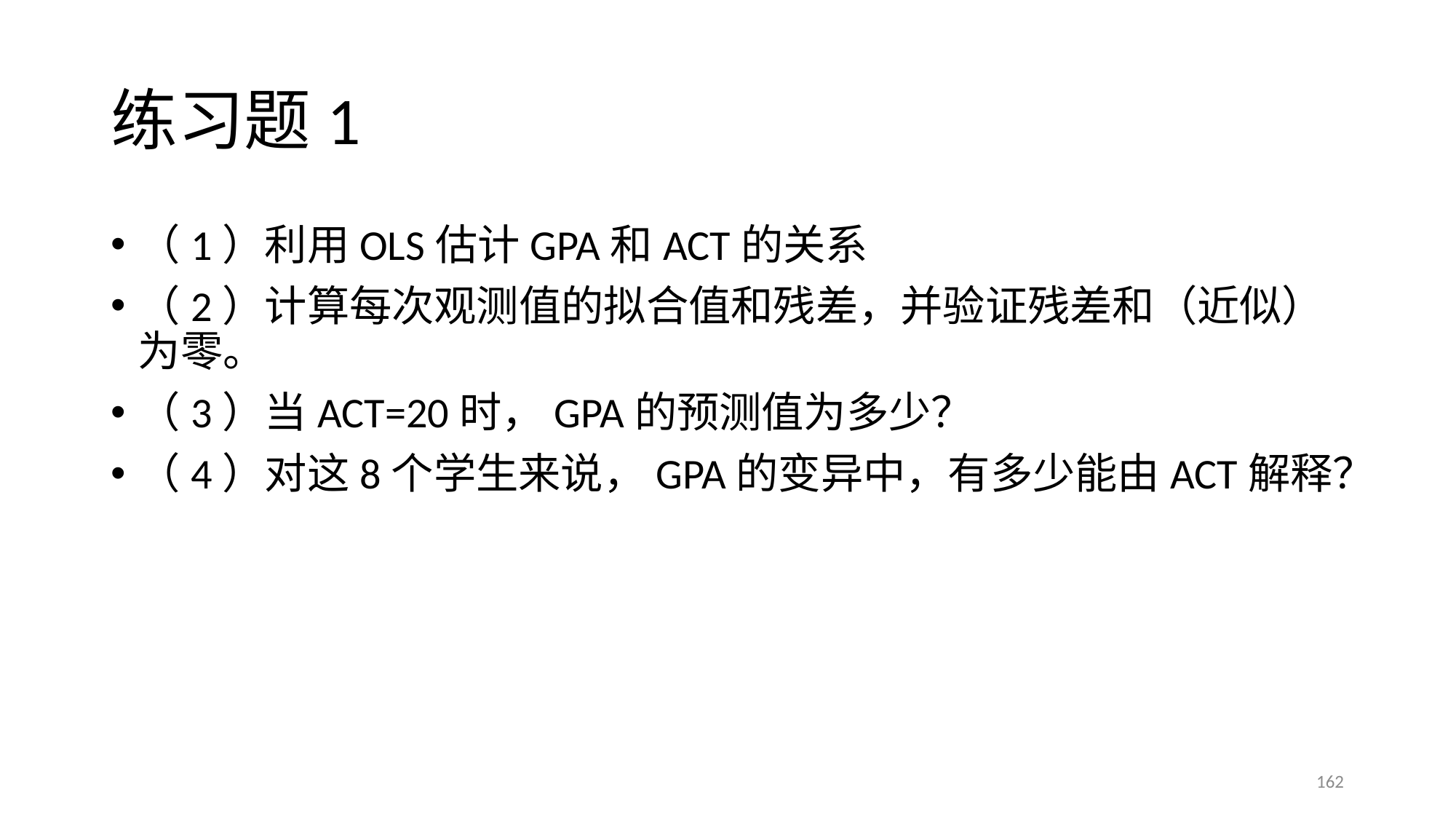

# 练习题1
（1）利用OLS估计GPA和ACT的关系
（2）计算每次观测值的拟合值和残差，并验证残差和（近似）为零。
（3）当ACT=20时，GPA的预测值为多少？
（4）对这8个学生来说，GPA的变异中，有多少能由ACT解释？
162